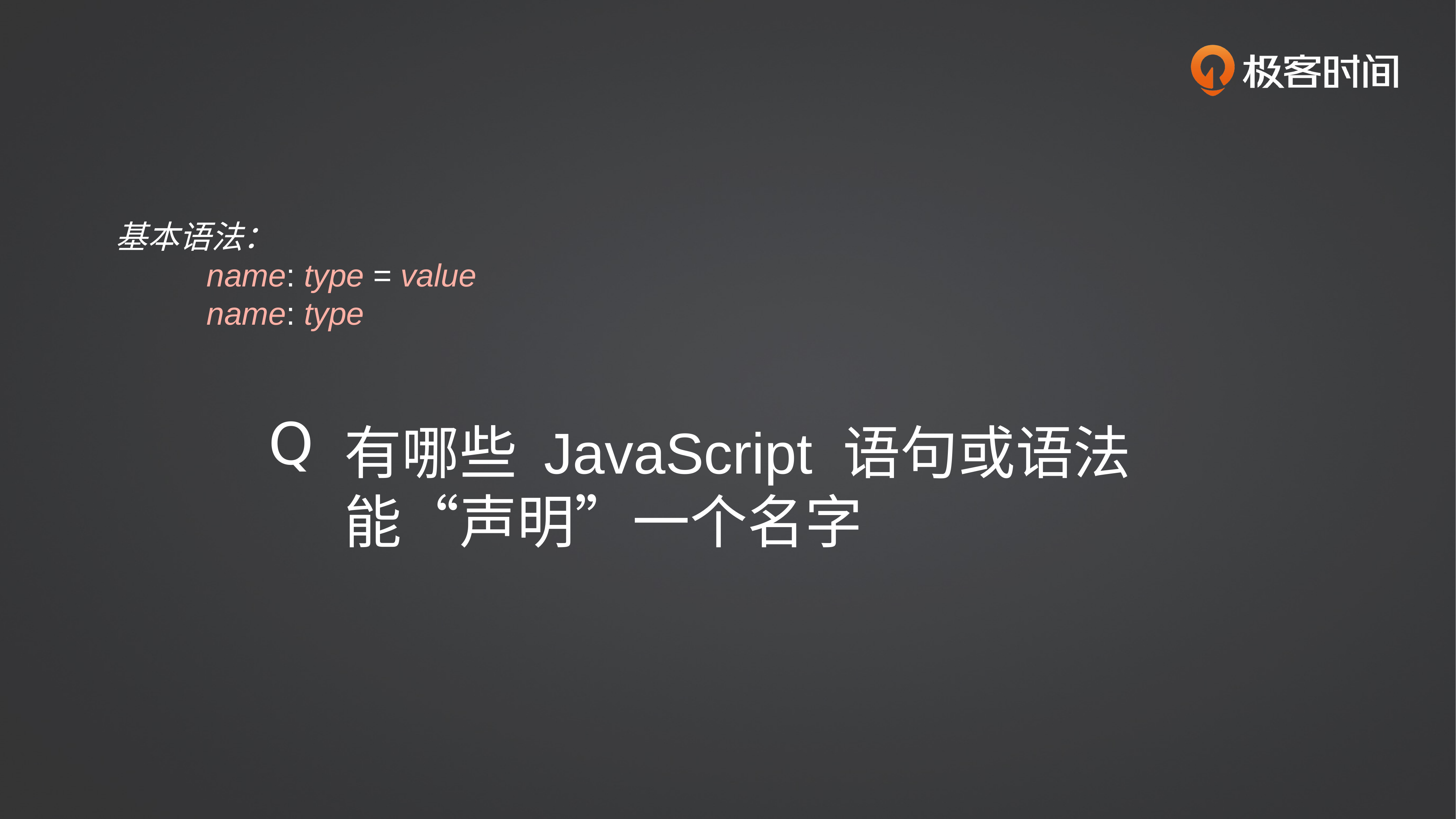

基本语法：
name: type = value
name: type
有哪些 JavaScript 语句或语法能“声明”一个名字